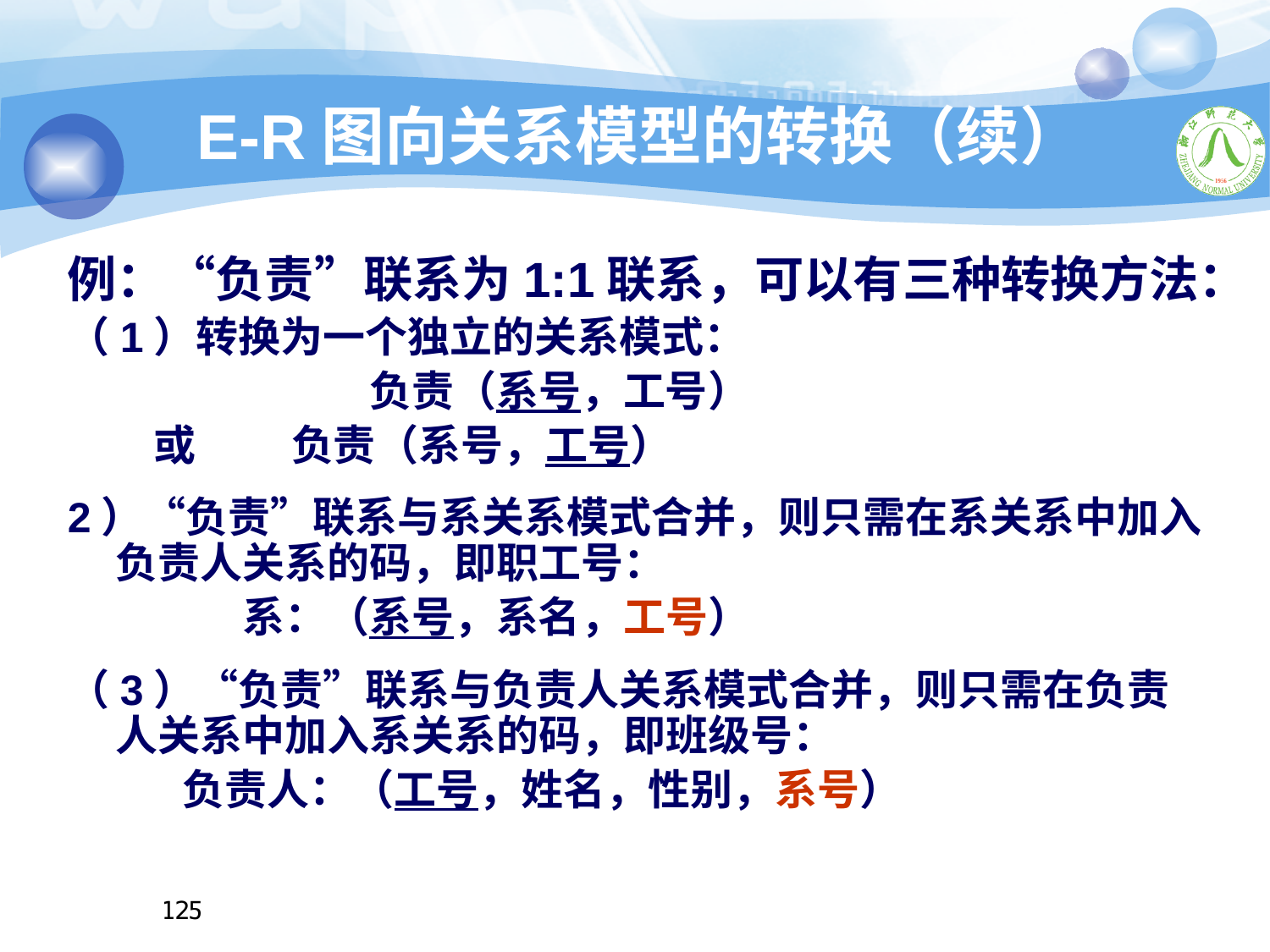

# E-R图向关系模型的转换（续）
例：“负责”联系为1:1联系，可以有三种转换方法：
（1）转换为一个独立的关系模式：
     		负责（系号，工号）
        或          负责（系号，工号）

2）“负责”联系与系关系模式合并，则只需在系关系中加入负责人关系的码，即职工号：
　　	系：（系号，系名，工号）

（3）“负责”联系与负责人关系模式合并，则只需在负责人关系中加入系关系的码，即班级号：
	      负责人：（工号，姓名，性别，系号）
125